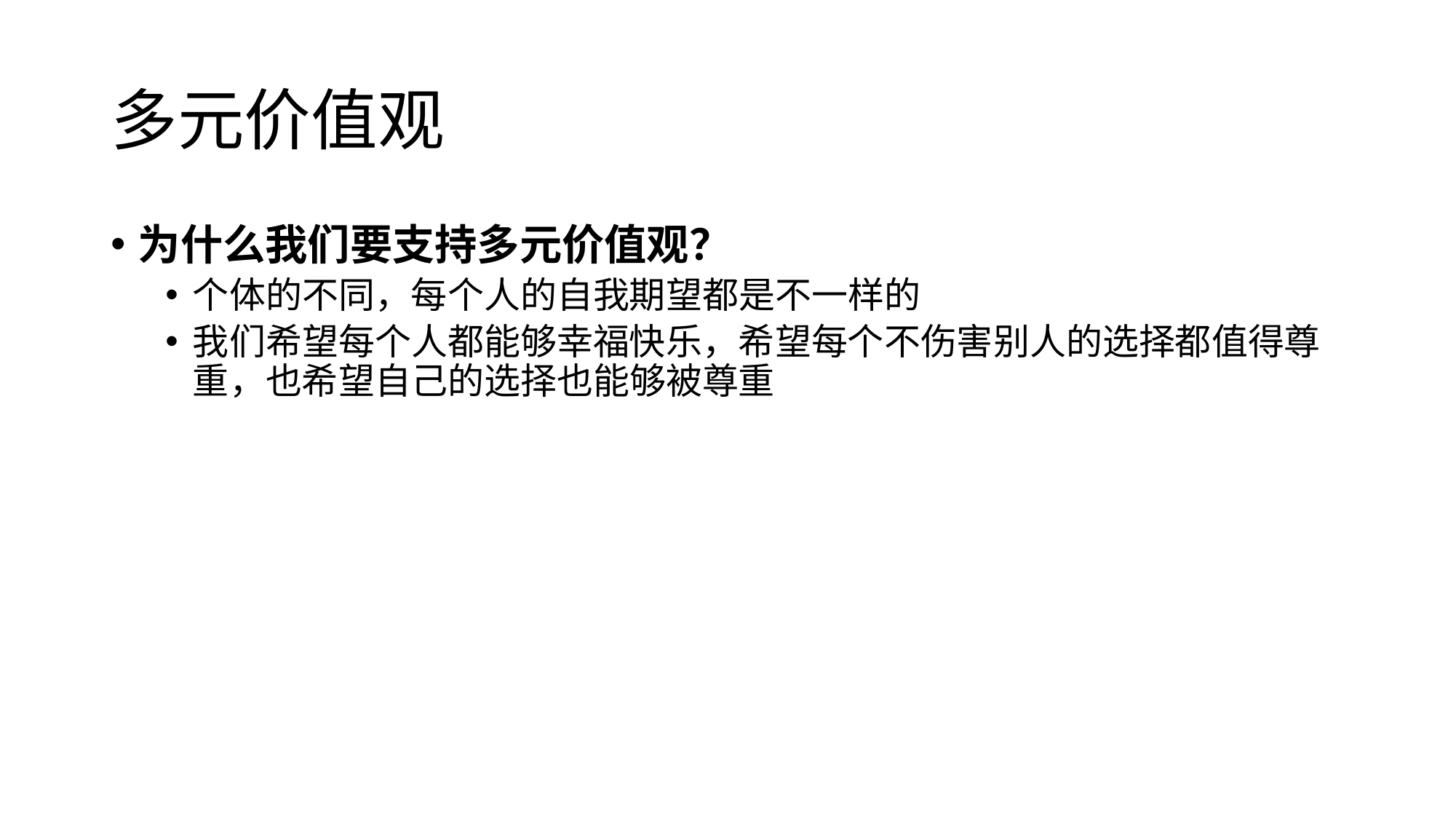

# 多元价值观
为什么我们要支持多元价值观？
个体的不同，每个人的自我期望都是不一样的
我们希望每个人都能够幸福快乐，希望每个不伤害别人的选择都值得尊重，也希望自己的选择也能够被尊重